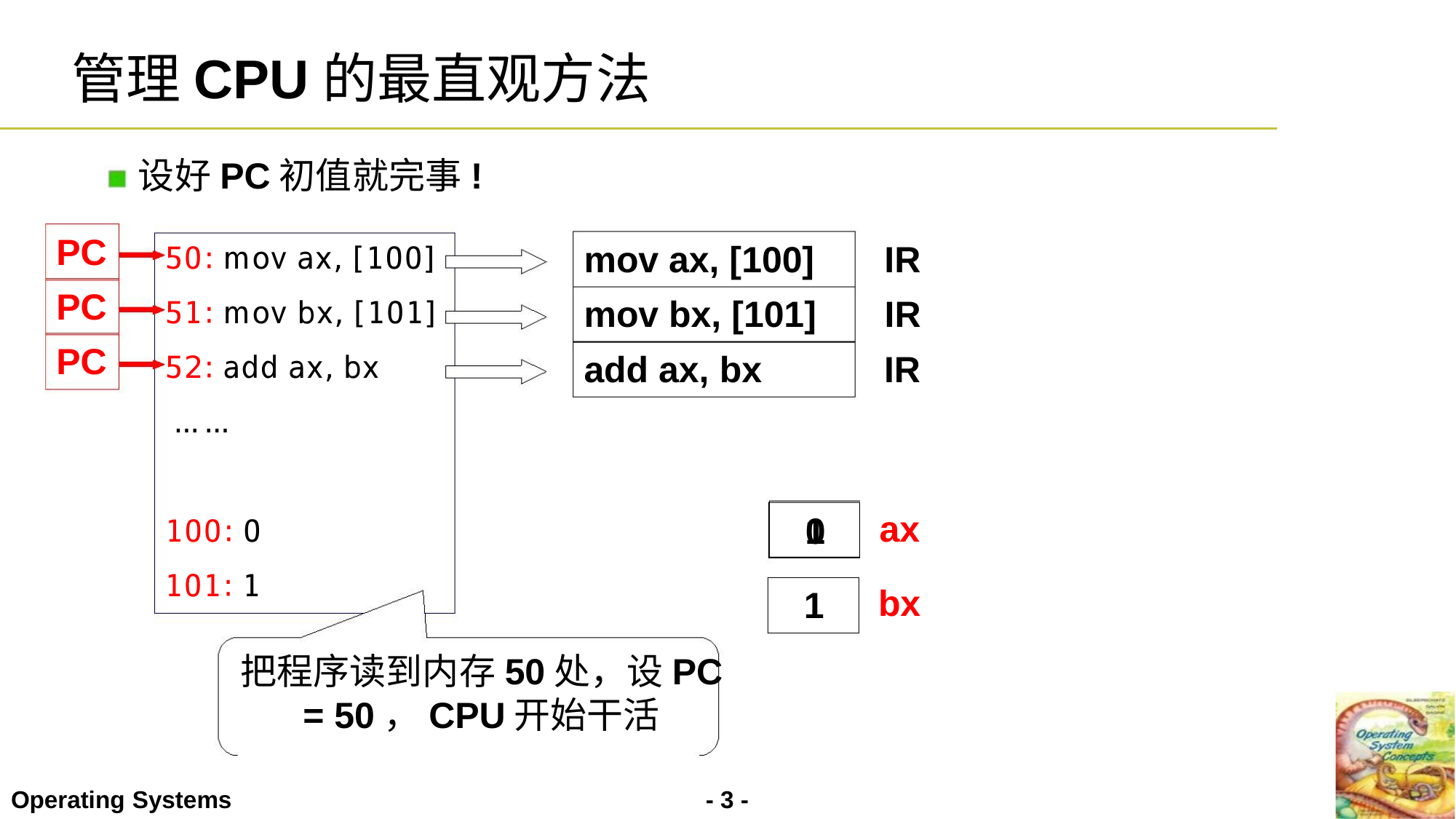

管理CPU的最直观方法

设好PC初值就完事!

PC
50: mov ax, [100]
51: mov bx, [101]
52: add ax, bx
……
mov ax, [100] IR
mov bx, [101] IR
PC
PC
add ax, bx
IR
ax
bx
10
1
100: 0
101: 1
把程序读到内存50处，设PC
= 50，CPU开始干活

- 3 -
Operating Systems